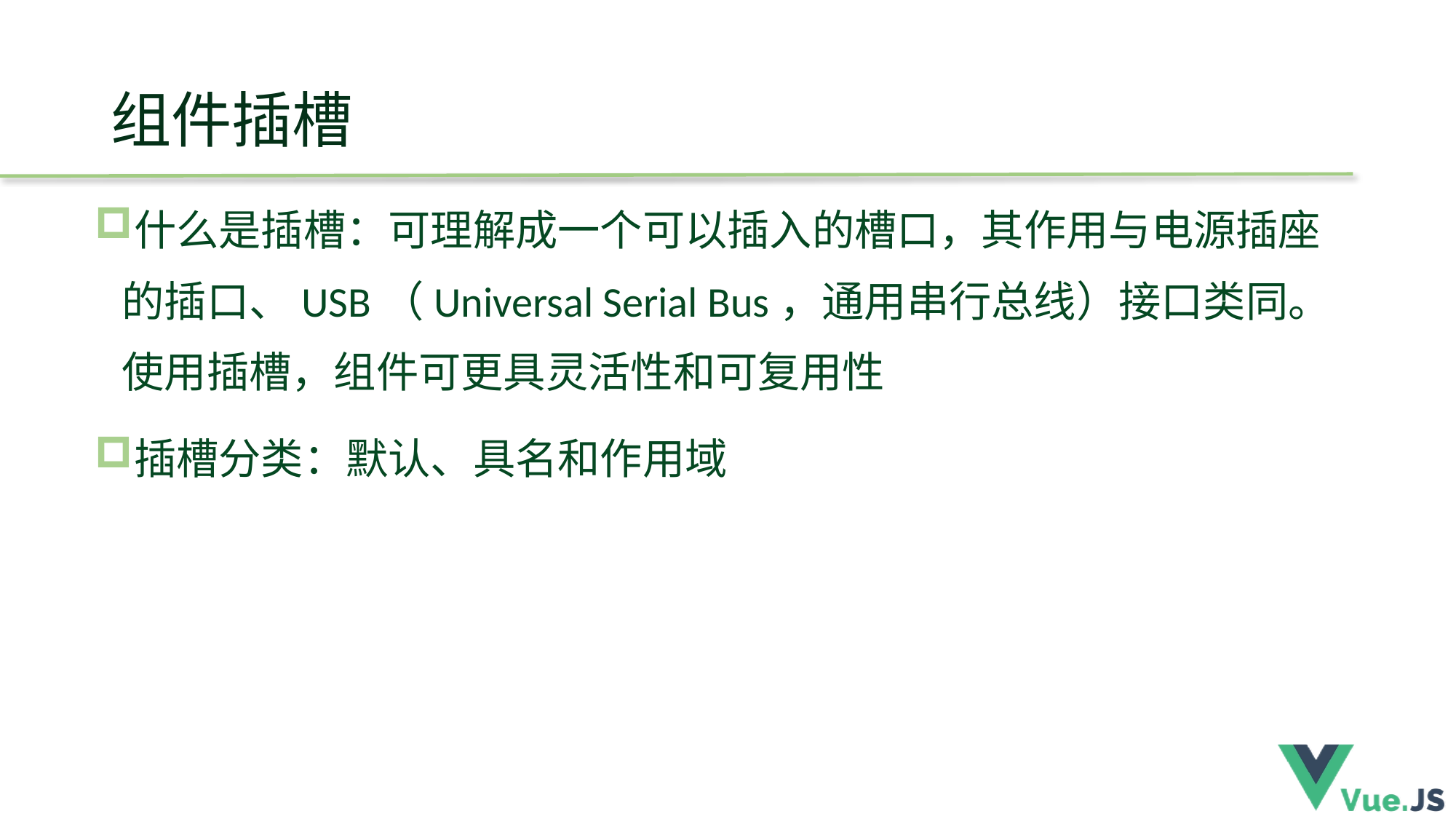

# 组件插槽
什么是插槽：可理解成一个可以插入的槽口，其作用与电源插座的插口、USB（Universal Serial Bus，通用串行总线）接口类同。使用插槽，组件可更具灵活性和可复用性
插槽分类：默认、具名和作用域